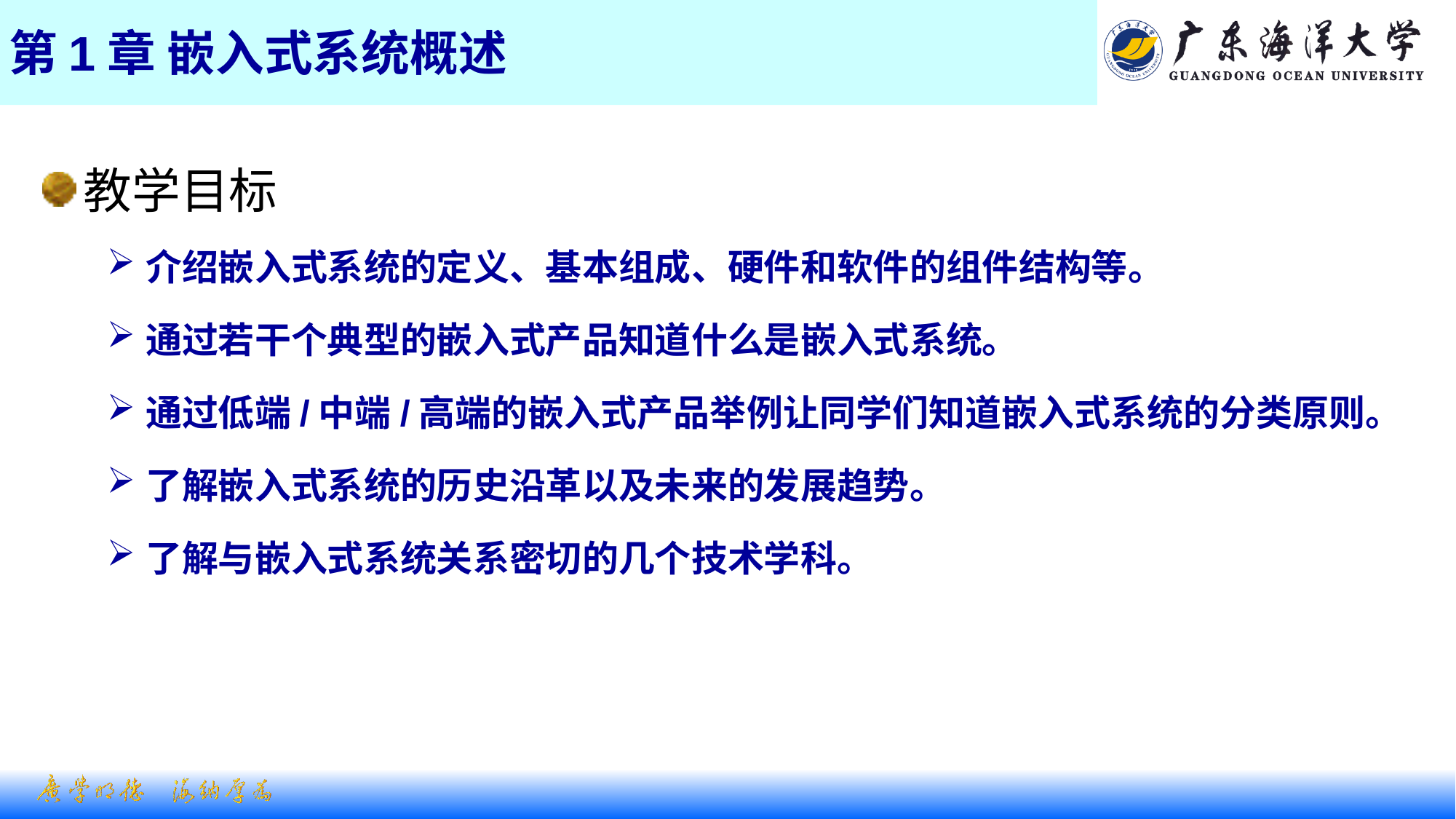

# 第1章 嵌入式系统概述
教学目标
介绍嵌入式系统的定义、基本组成、硬件和软件的组件结构等。
通过若干个典型的嵌入式产品知道什么是嵌入式系统。
通过低端/中端/高端的嵌入式产品举例让同学们知道嵌入式系统的分类原则。
了解嵌入式系统的历史沿革以及未来的发展趋势。
了解与嵌入式系统关系密切的几个技术学科。
19